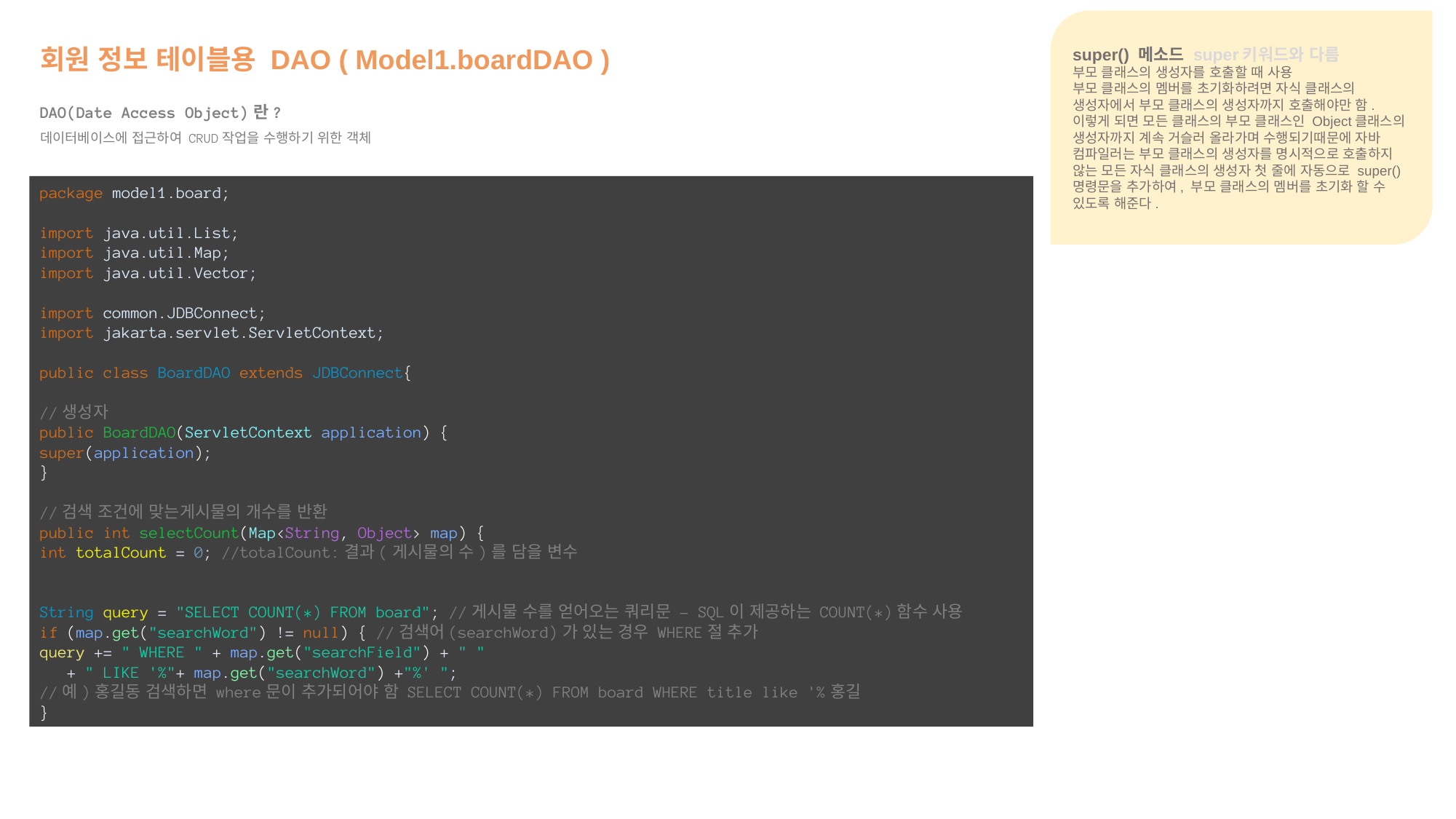

super() 메소드 super키워드와 다름
부모 클래스의 생성자를 호출할 때 사용
부모 클래스의 멤버를 초기화하려면 자식 클래스의 생성자에서 부모 클래스의 생성자까지 호출해야만 함.
이렇게 되면 모든 클래스의 부모 클래스인 Object클래스의 생성자까지 계속 거슬러 올라가며 수행되기때문에 자바 컴파일러는 부모 클래스의 생성자를 명시적으로 호출하지 않는 모든 자식 클래스의 생성자 첫 줄에 자동으로 super()명령문을 추가하여, 부모 클래스의 멤버를 초기화 할 수 있도록 해준다.
회원 정보 테이블용 DAO ( Model1.boardDAO )
DAO(Date Access Object)란?
데이터베이스에 접근하여 CRUD작업을 수행하기 위한 객체
package model1.board;

import java.util.List;
import java.util.Map;
import java.util.Vector;

import common.JDBConnect;
import jakarta.servlet.ServletContext;

public class BoardDAO extends JDBConnect{

//생성자
public BoardDAO(ServletContext application) {
super(application);
}

//검색 조건에 맞는게시물의 개수를 반환
public int selectCount(Map<String, Object> map) {
int totalCount = 0; //totalCount:결과(게시물의 수)를 담을 변수

String query = "SELECT COUNT(*) FROM board"; //게시물 수를 얻어오는 쿼리문 - SQL이 제공하는 COUNT(*)함수 사용
if (map.get("searchWord") != null) { //검색어(searchWord)가 있는 경우 WHERE절 추가
query += " WHERE " + map.get("searchField") + " "
   + " LIKE '%"+ map.get("searchWord") +"%' ";
//예)홍길동 검색하면 where문이 추가되어야 함 SELECT COUNT(*) FROM board WHERE title like '%홍길
}